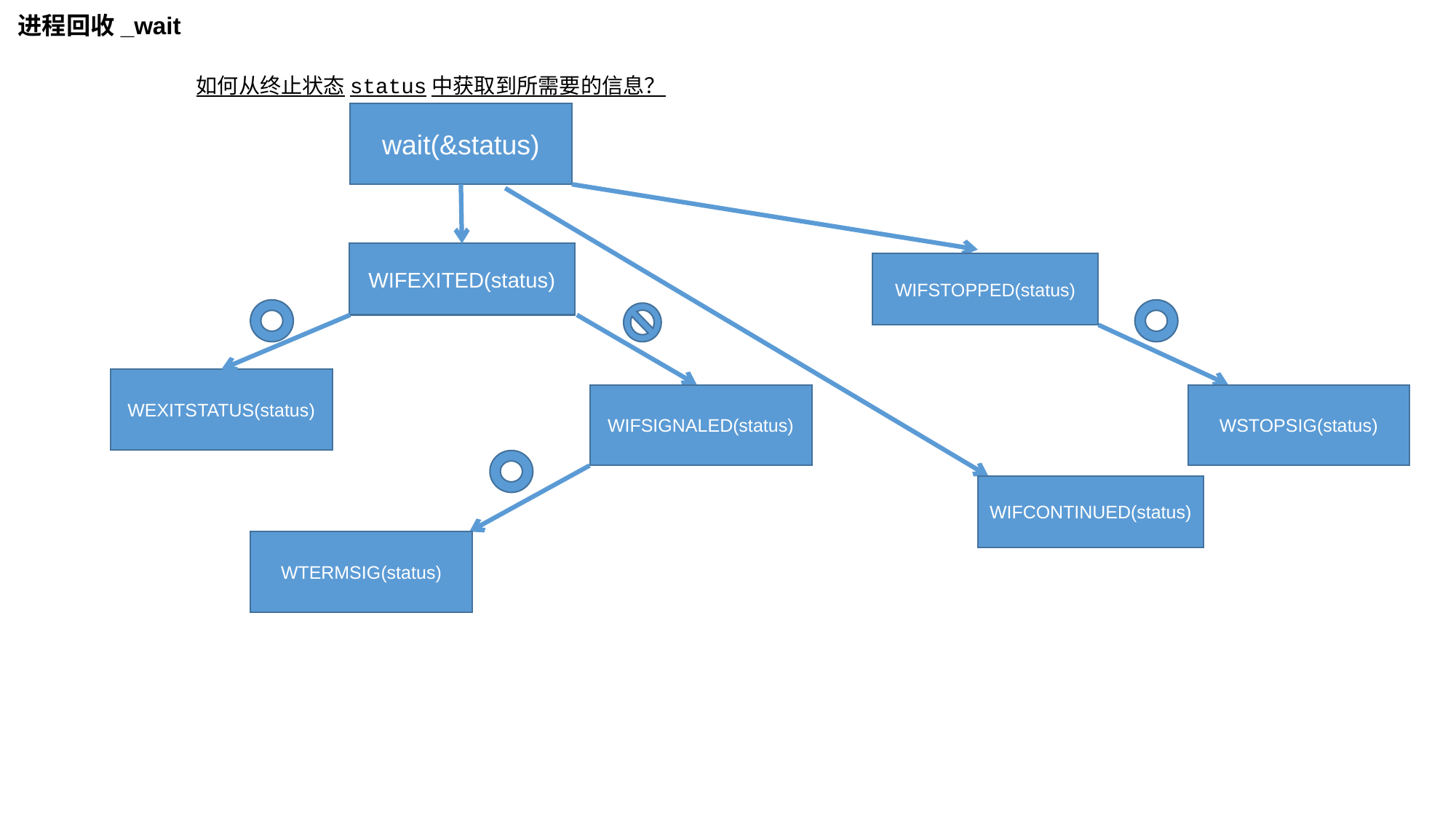

进程回收_wait
如何从终止状态status中获取到所需要的信息？
wait(&status)
WIFEXITED(status)
WIFSTOPPED(status)

WEXITSTATUS(status)
WIFSIGNALED(status)
WSTOPSIG(status)

WIFCONTINUED(status)
WTERMSIG(status)